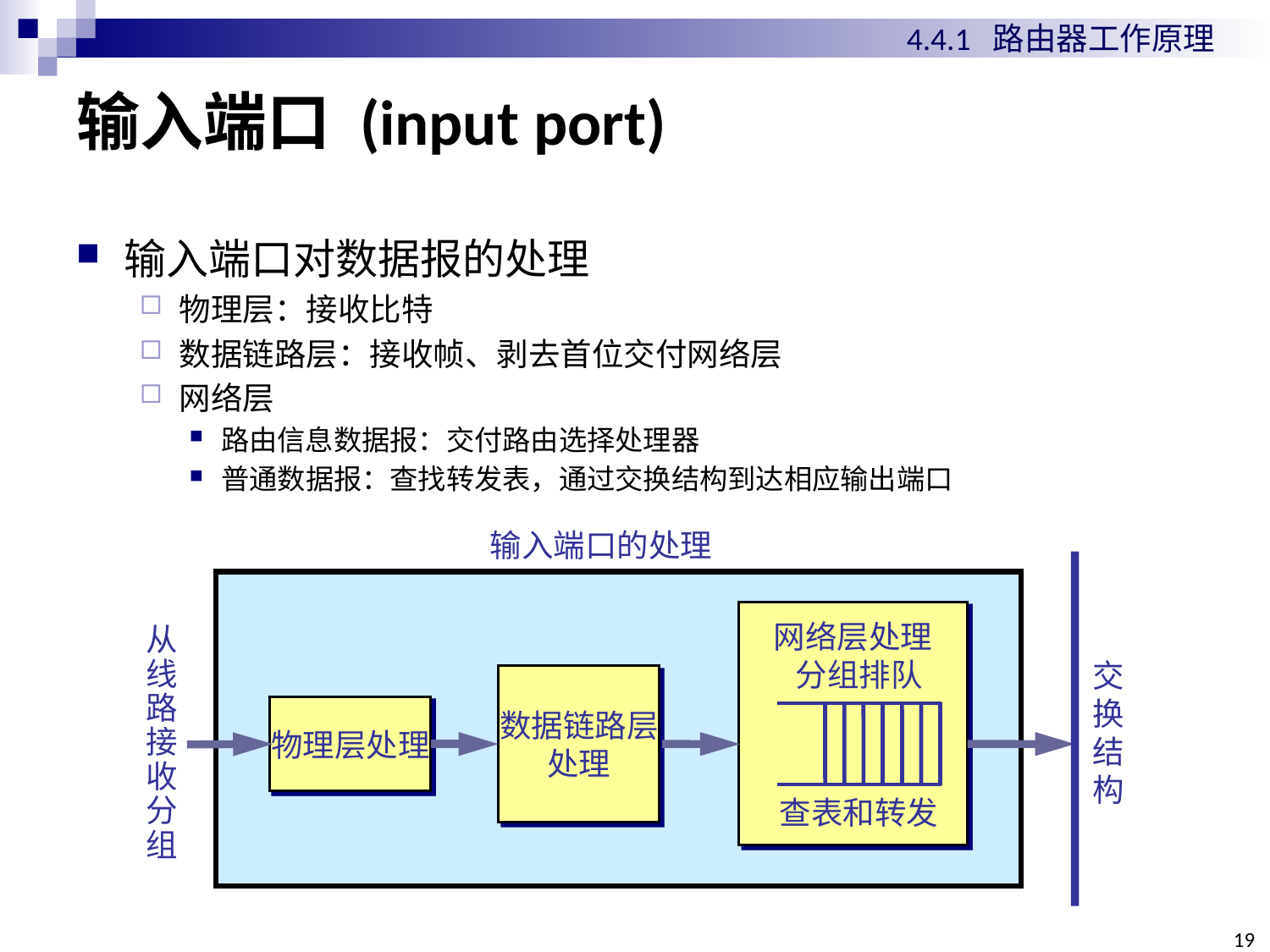

4.4.1  路由器工作原理
# 输入端口 (input port)
输入端口对数据报的处理
物理层：接收比特
数据链路层：接收帧、剥去首位交付网络层
网络层
路由信息数据报：交付路由选择处理器
普通数据报：查找转发表，通过交换结构到达相应输出端口
  输入端口的处理

网络层处理
  分组排队
从
线
路
接
收
分
组
交
换
结
构
数据链路层
处理
物理层处理

查表和转发
19